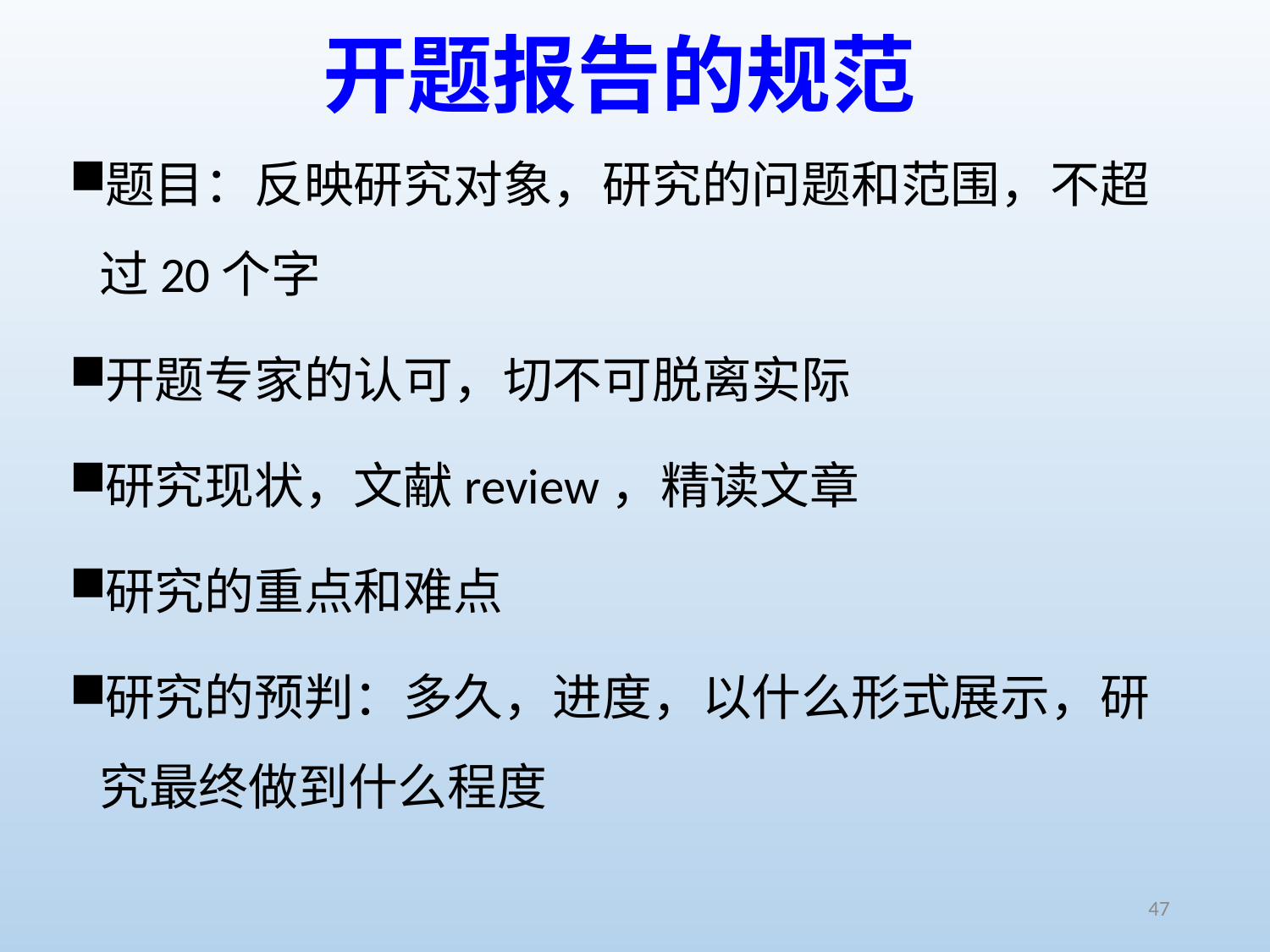

# 开题报告的规范
题目：反映研究对象，研究的问题和范围，不超过20个字
开题专家的认可，切不可脱离实际
研究现状，文献review，精读文章
研究的重点和难点
研究的预判：多久，进度，以什么形式展示，研究最终做到什么程度

47